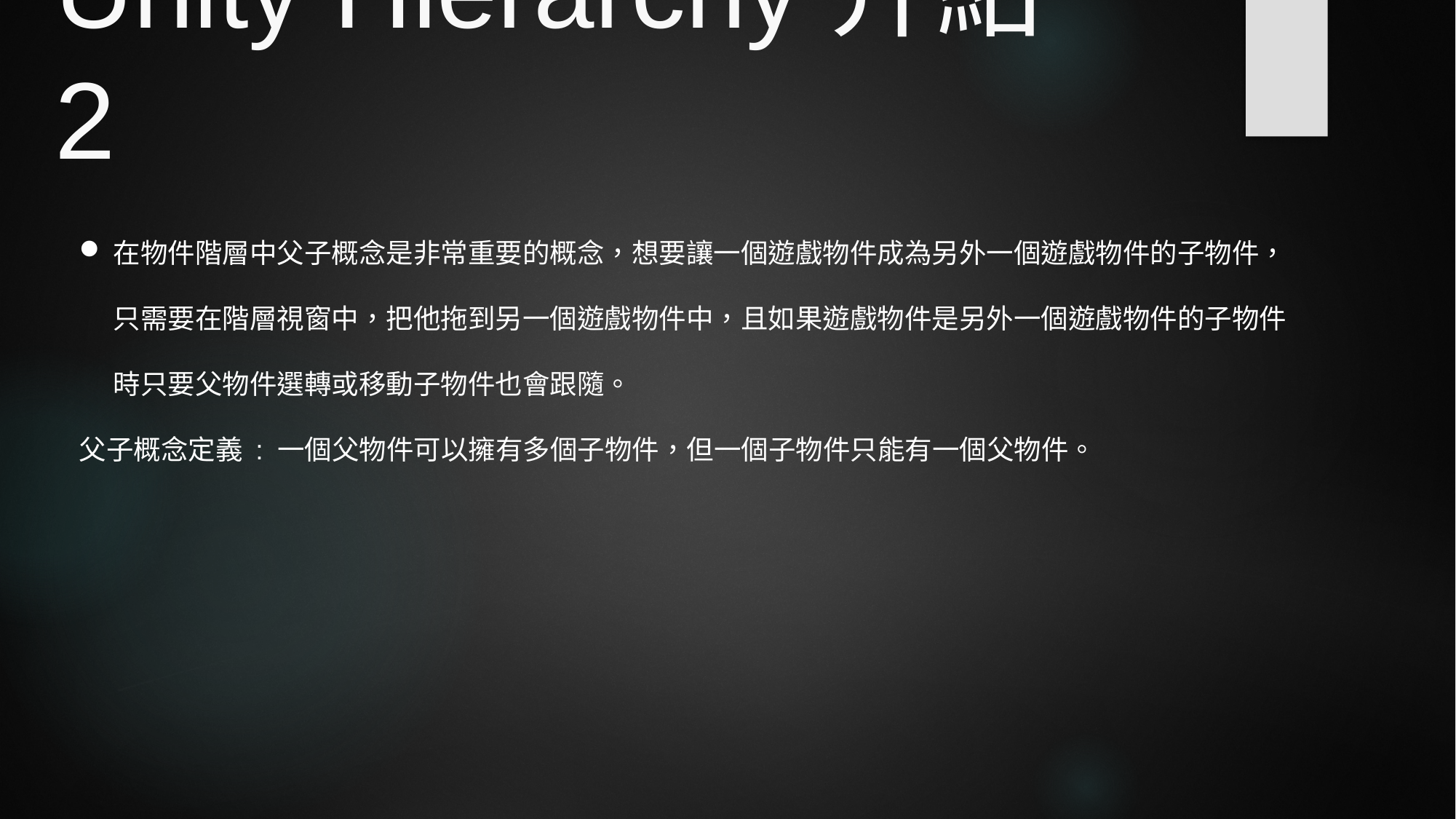

# Unity Hierarchy介紹2
在物件階層中父子概念是非常重要的概念，想要讓一個遊戲物件成為另外一個遊戲物件的子物件，只需要在階層視窗中，把他拖到另一個遊戲物件中，且如果遊戲物件是另外一個遊戲物件的子物件時只要父物件選轉或移動子物件也會跟隨。
父子概念定義 : 一個父物件可以擁有多個子物件，但一個子物件只能有一個父物件。